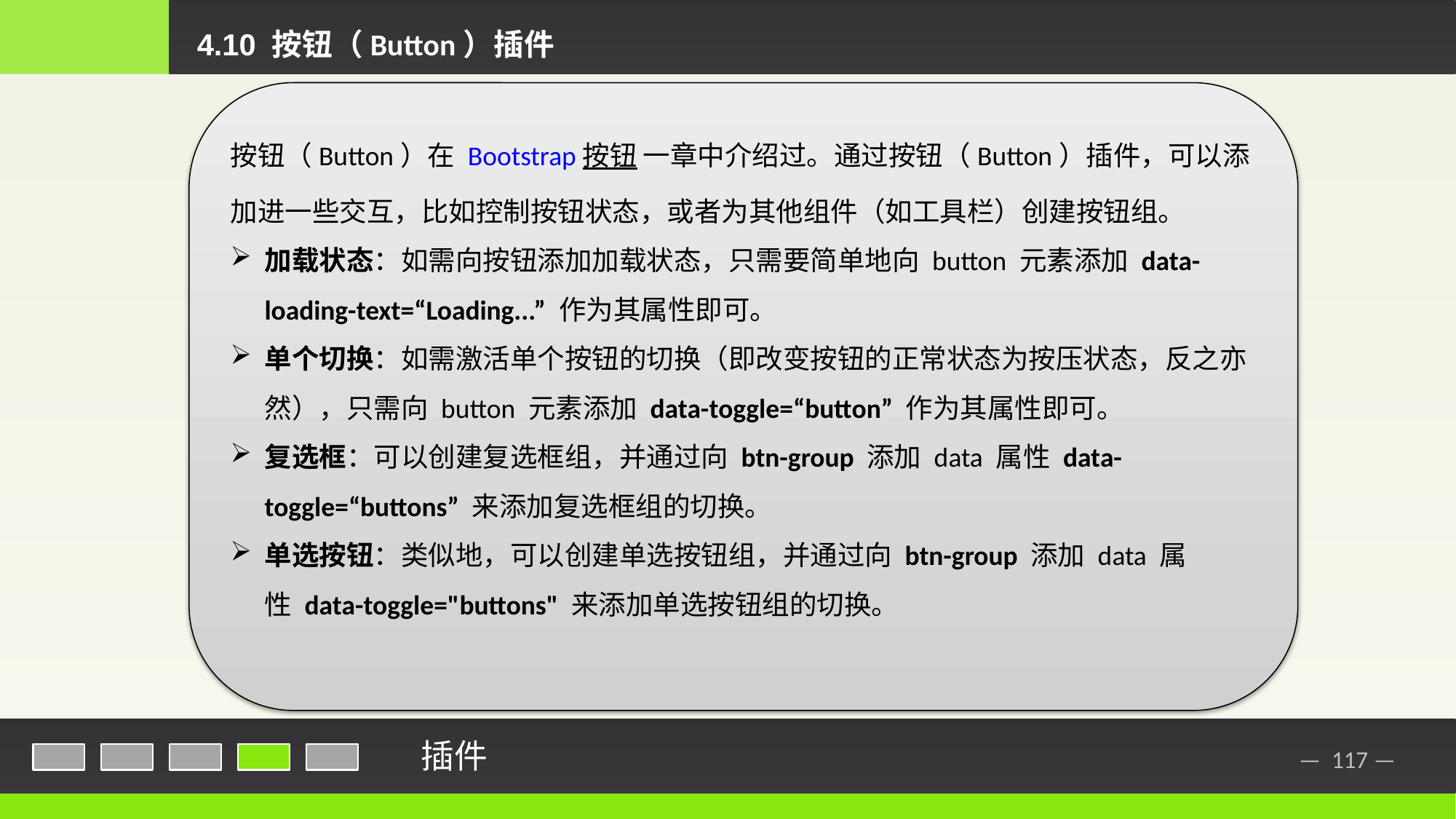

4.10 按钮（Button）插件
按钮（Button）在 Bootstrap 按钮 一章中介绍过。通过按钮（Button）插件，可以添加进一些交互，比如控制按钮状态，或者为其他组件（如工具栏）创建按钮组。
加载状态：如需向按钮添加加载状态，只需要简单地向 button 元素添加 data-loading-text=“Loading...” 作为其属性即可。
单个切换：如需激活单个按钮的切换（即改变按钮的正常状态为按压状态，反之亦然），只需向 button 元素添加 data-toggle=“button” 作为其属性即可。
复选框：可以创建复选框组，并通过向 btn-group 添加 data 属性 data-toggle=“buttons” 来添加复选框组的切换。
单选按钮：类似地，可以创建单选按钮组，并通过向 btn-group 添加 data 属性 data-toggle="buttons" 来添加单选按钮组的切换。